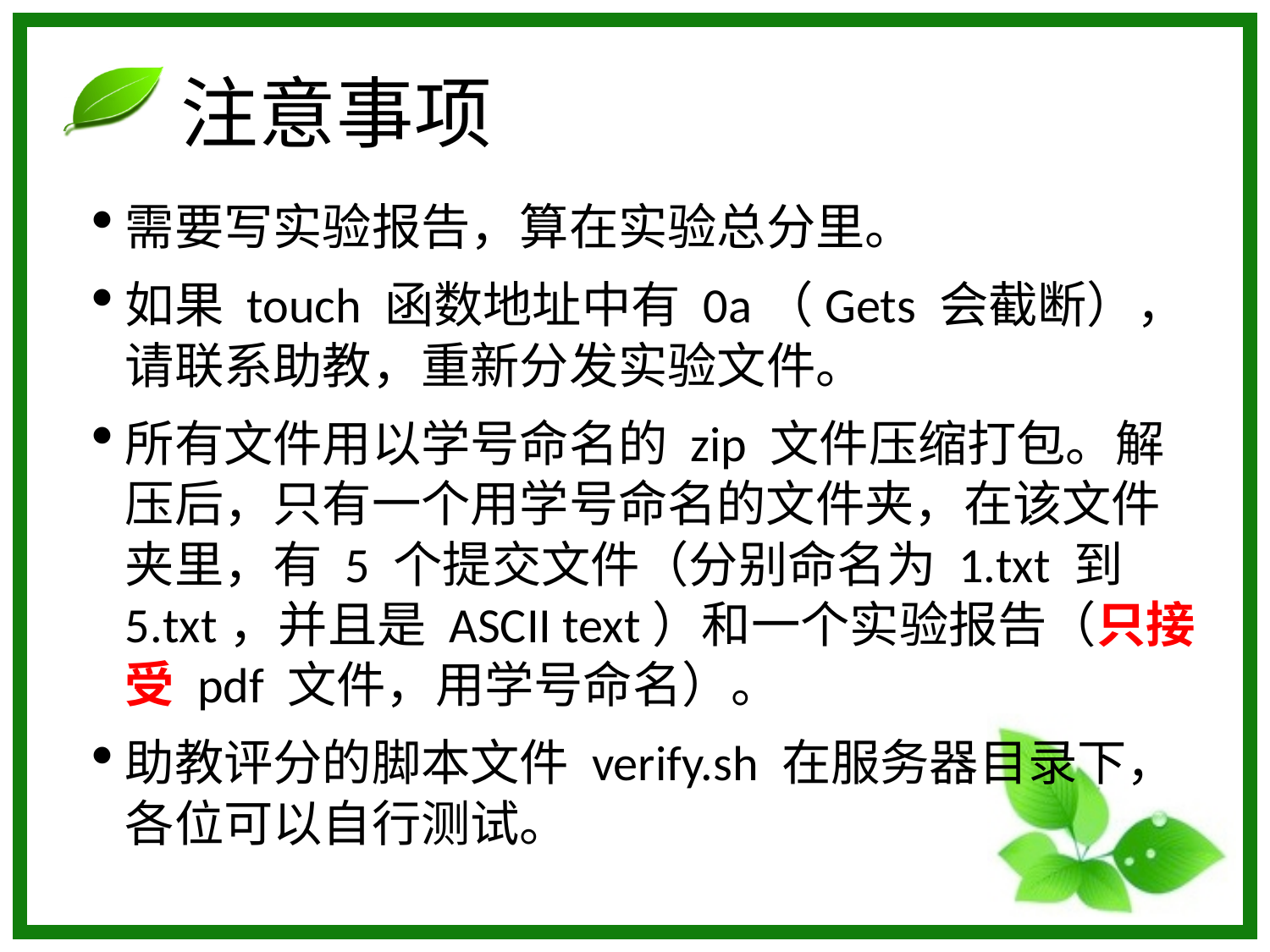

# 注意事项
需要写实验报告，算在实验总分里。
如果 touch 函数地址中有 0a（Gets 会截断），请联系助教，重新分发实验文件。
所有文件用以学号命名的 zip 文件压缩打包。解压后，只有一个用学号命名的文件夹，在该文件夹里，有 5 个提交文件（分别命名为 1.txt 到 5.txt，并且是 ASCII text）和一个实验报告（只接受 pdf 文件，用学号命名）。
助教评分的脚本文件 verify.sh 在服务器目录下，各位可以自行测试。